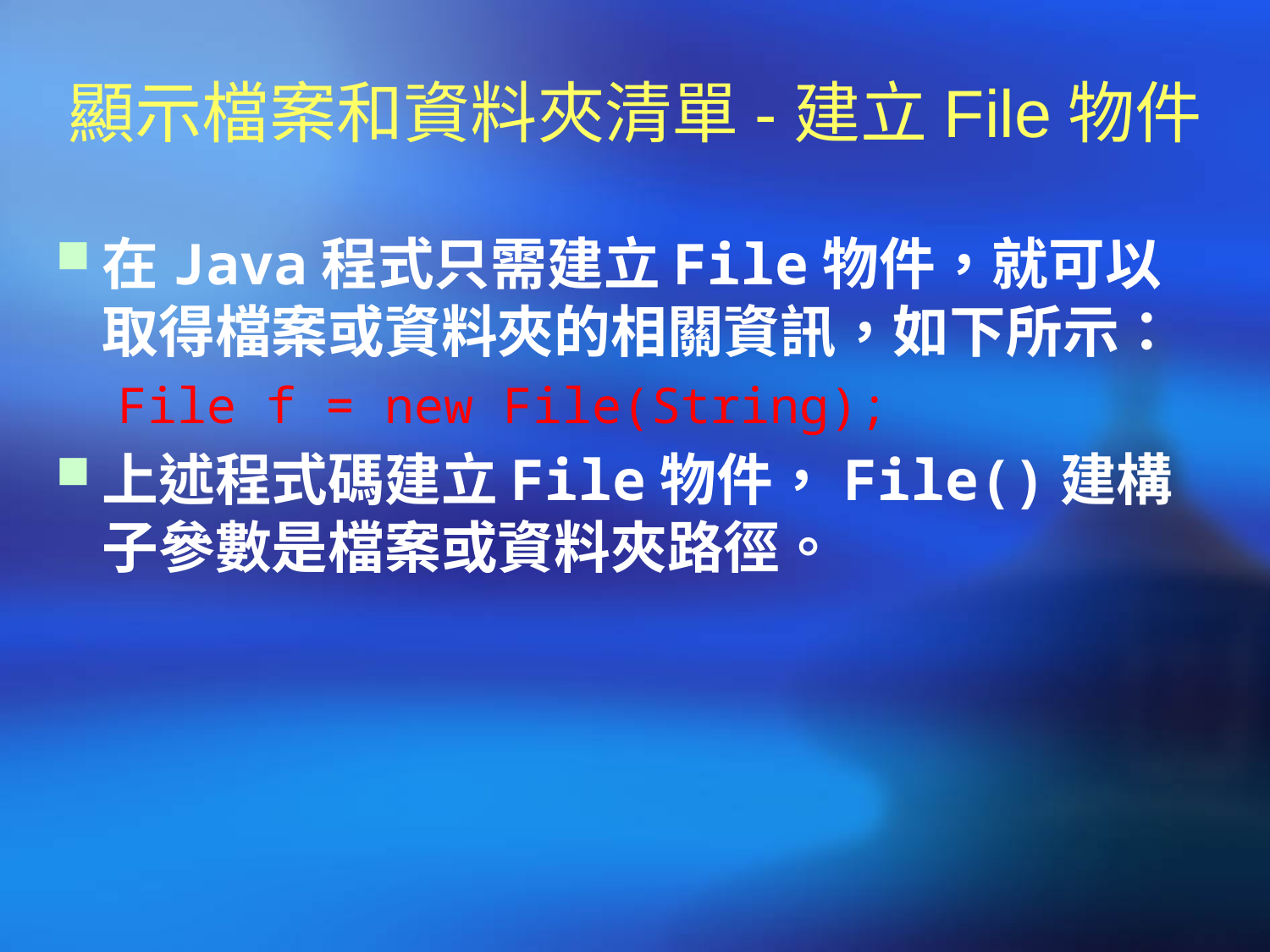

# 顯示檔案和資料夾清單-建立File物件
在Java程式只需建立File物件，就可以取得檔案或資料夾的相關資訊，如下所示：
File f = new File(String);
上述程式碼建立File物件，File()建構子參數是檔案或資料夾路徑。